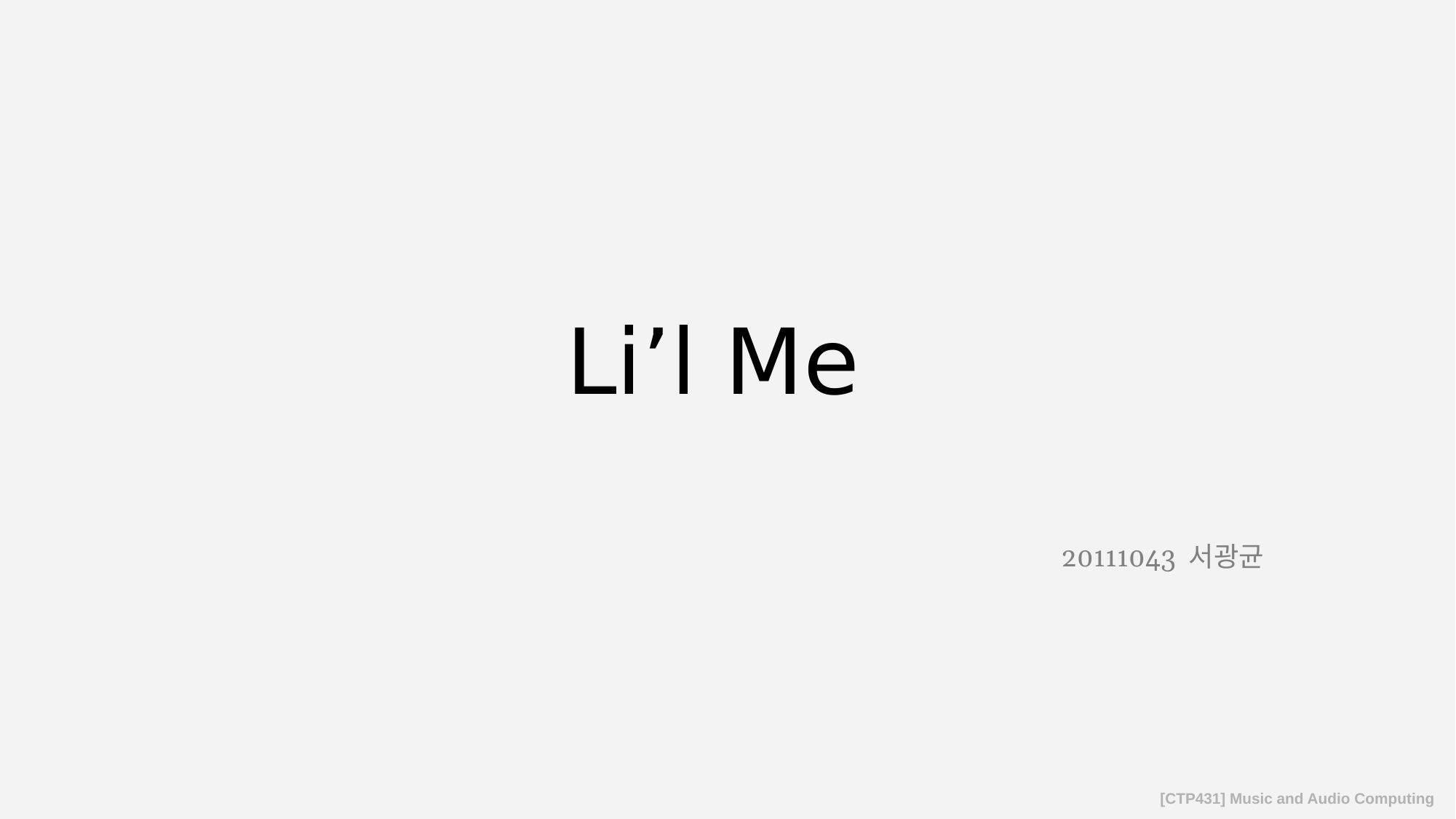

# Li’l Me
20111043 서광균
[CTP431] Music and Audio Computing